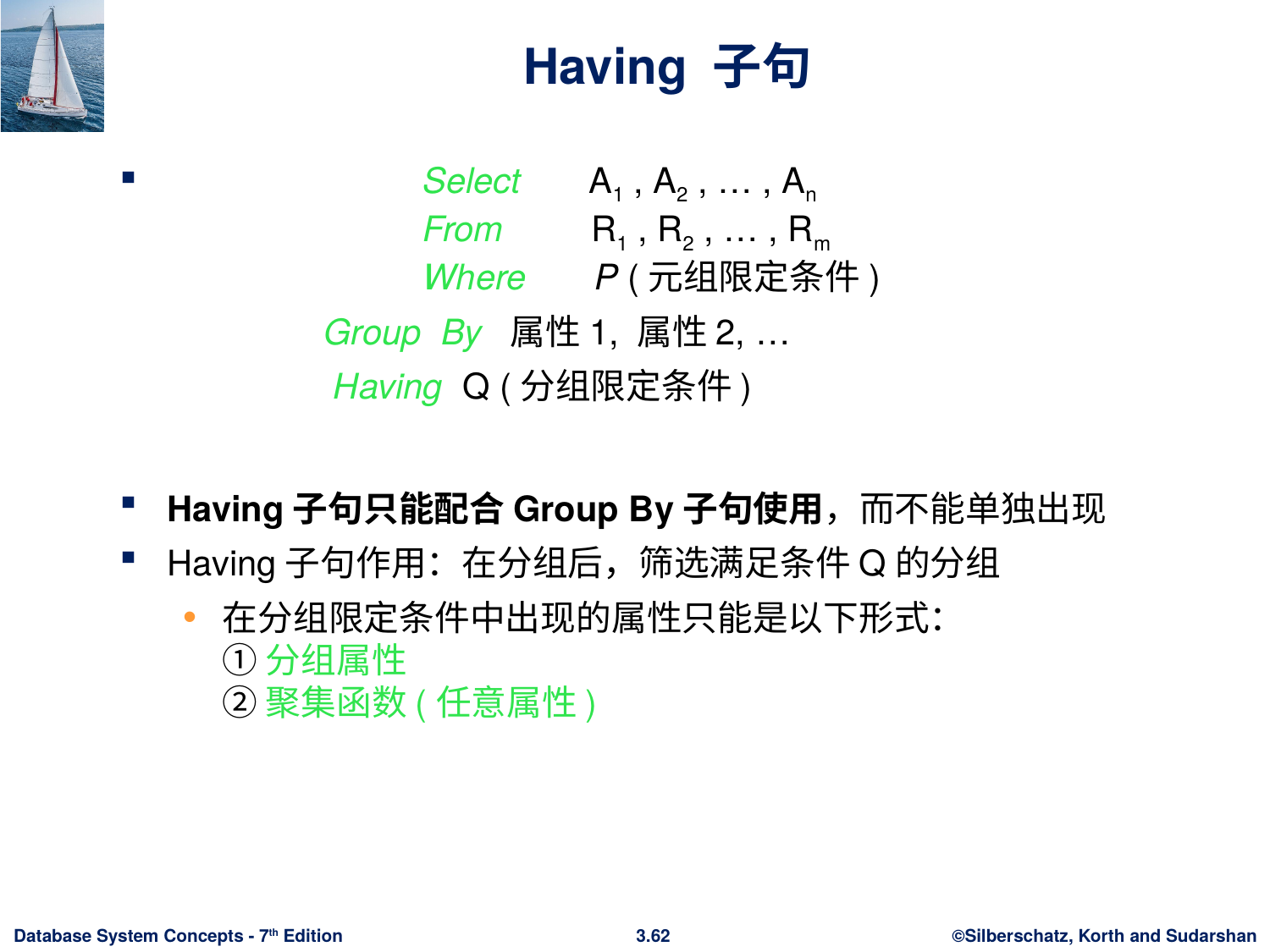

# Having 子句
　　　　　　　Select　  A1 , A2 , … , An
　　　　　　　From　　R1 , R2 , … , Rm
　　　　　　　Where　  P (元组限定条件)
                     Group  By  属性1, 属性2, …
                      Having  Q (分组限定条件)

Having子句只能配合Group By子句使用，而不能单独出现
Having子句作用：在分组后，筛选满足条件Q的分组
在分组限定条件中出现的属性只能是以下形式：
① 分组属性
② 聚集函数(任意属性)